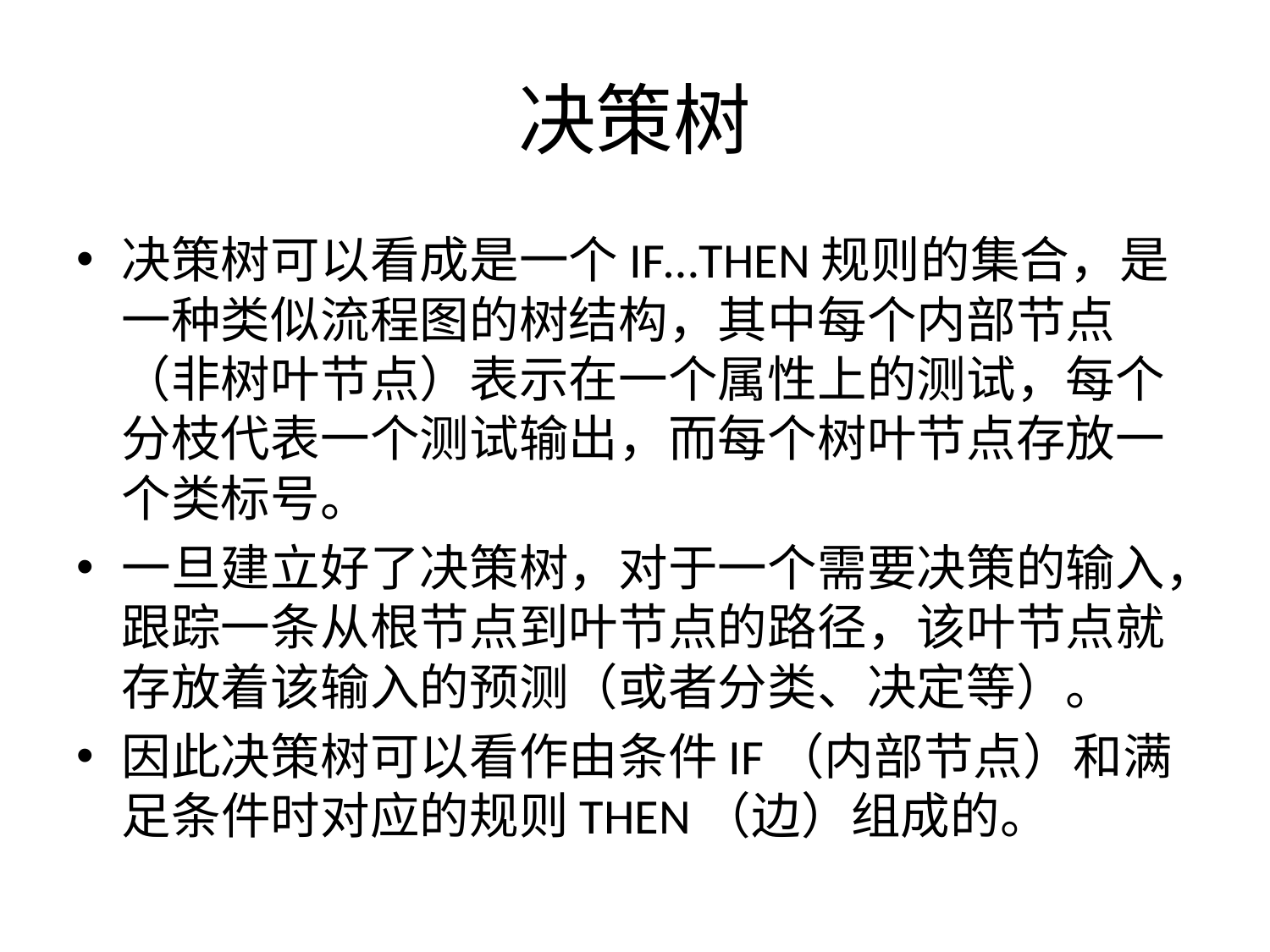

# 决策树
决策树可以看成是一个IF…THEN规则的集合，是一种类似流程图的树结构，其中每个内部节点（非树叶节点）表示在一个属性上的测试，每个分枝代表一个测试输出，而每个树叶节点存放一个类标号。
一旦建立好了决策树，对于一个需要决策的输入，跟踪一条从根节点到叶节点的路径，该叶节点就存放着该输入的预测（或者分类、决定等）。
因此决策树可以看作由条件IF（内部节点）和满足条件时对应的规则THEN（边）组成的。